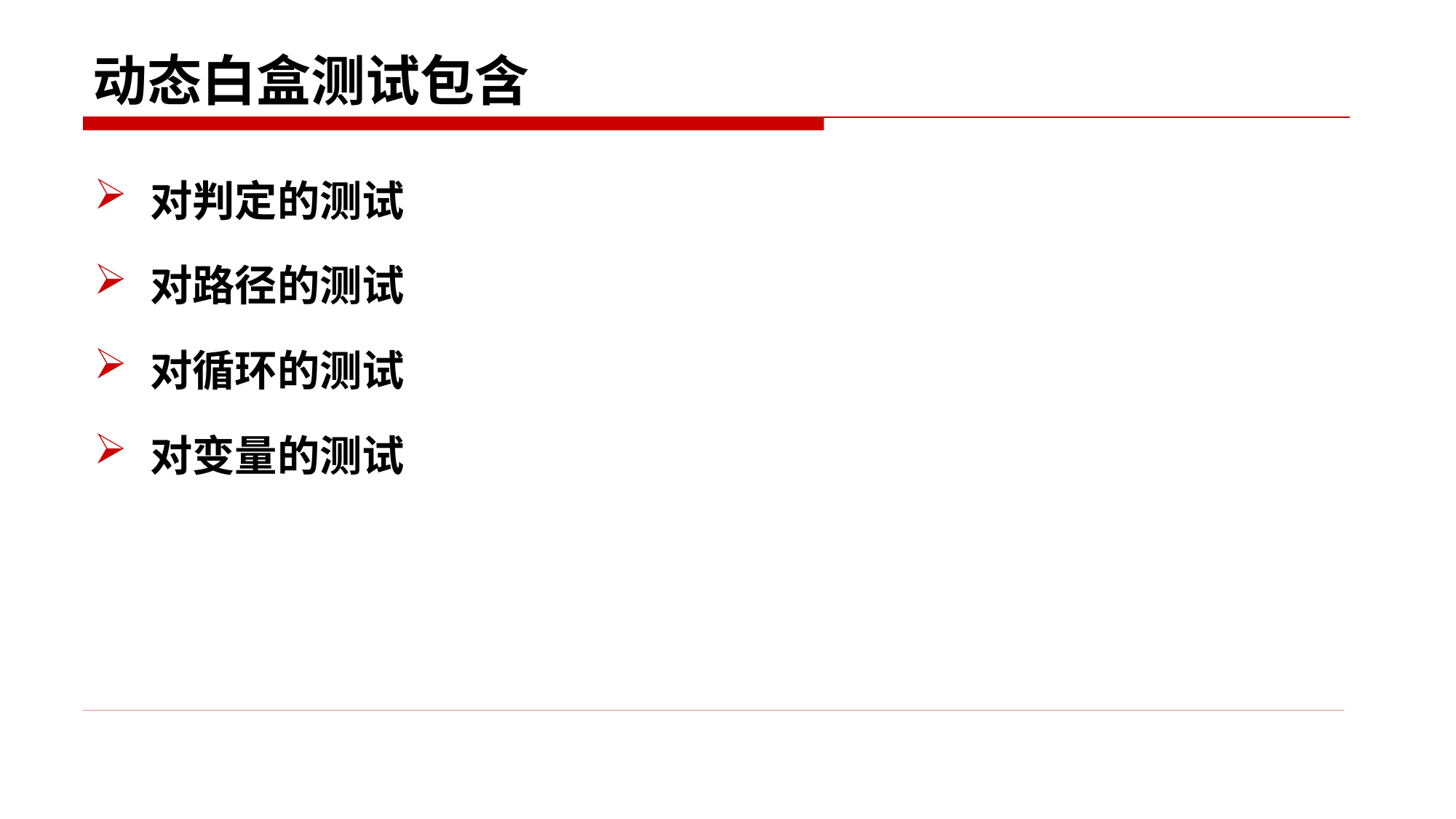

# 动态白盒测试包含
对判定的测试
对路径的测试
对循环的测试
对变量的测试